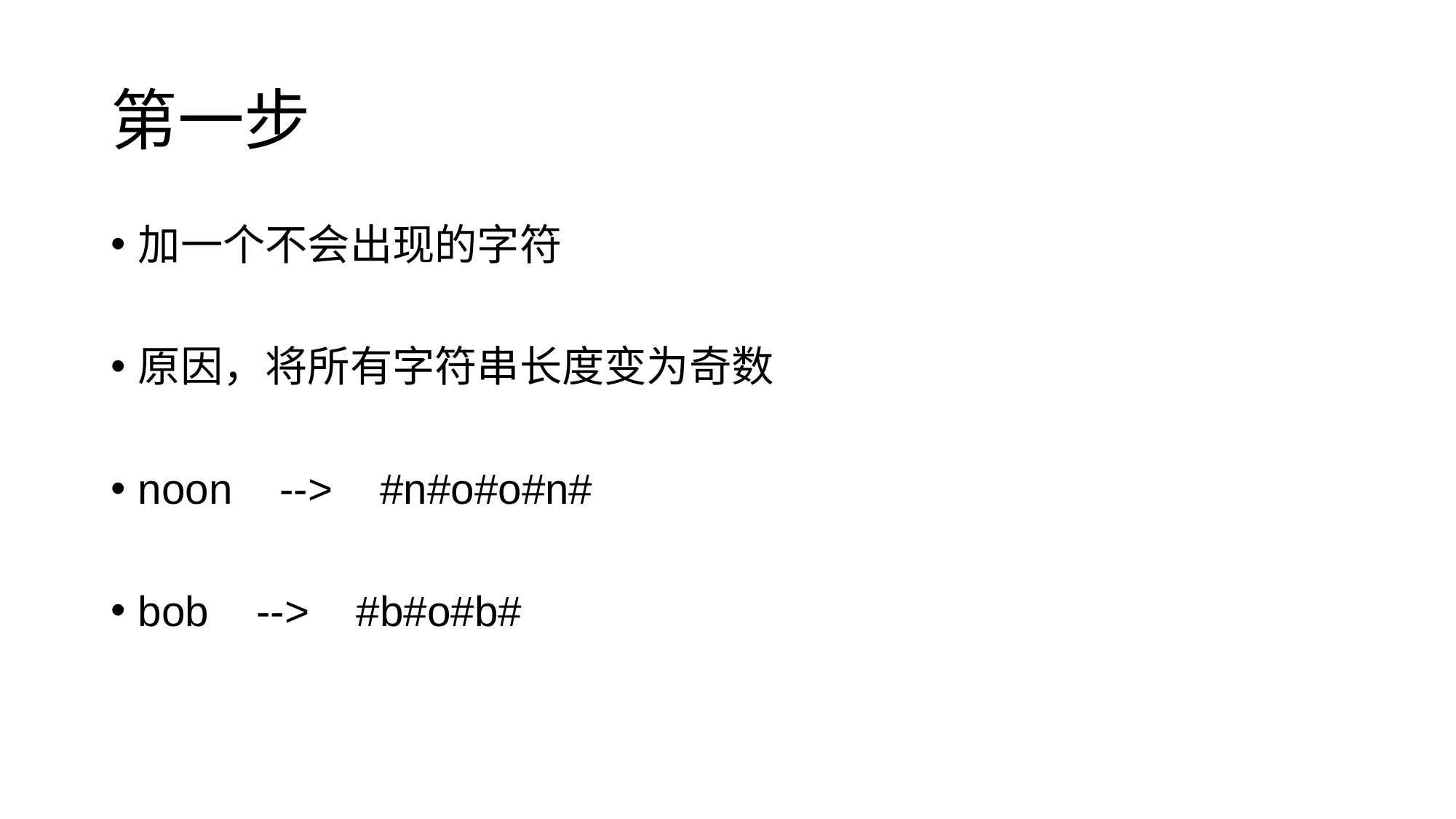

# 第一步
加一个不会出现的字符

原因，将所有字符串长度变为奇数

noon    -->    #n#o#o#n#

bob    -->    #b#o#b#